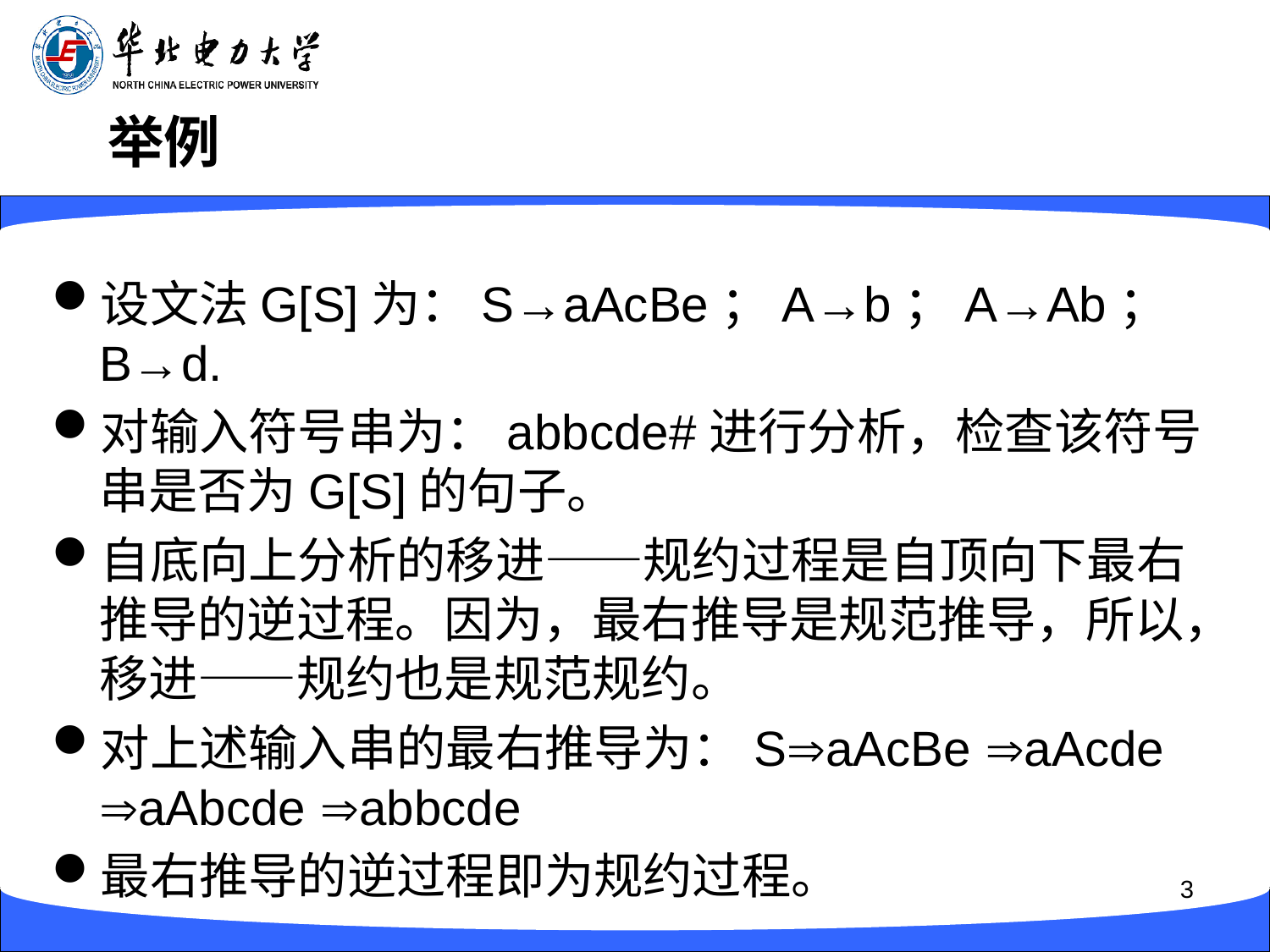

# 举例
设文法G[S]为：S→aAcBe；A→b；A→Ab；B→d.
对输入符号串为：abbcde#进行分析，检查该符号串是否为G[S]的句子。
自底向上分析的移进——规约过程是自顶向下最右推导的逆过程。因为，最右推导是规范推导，所以，移进——规约也是规范规约。
对上述输入串的最右推导为：S⇒aAcBe ⇒aAcde ⇒aAbcde ⇒abbcde
最右推导的逆过程即为规约过程。
3